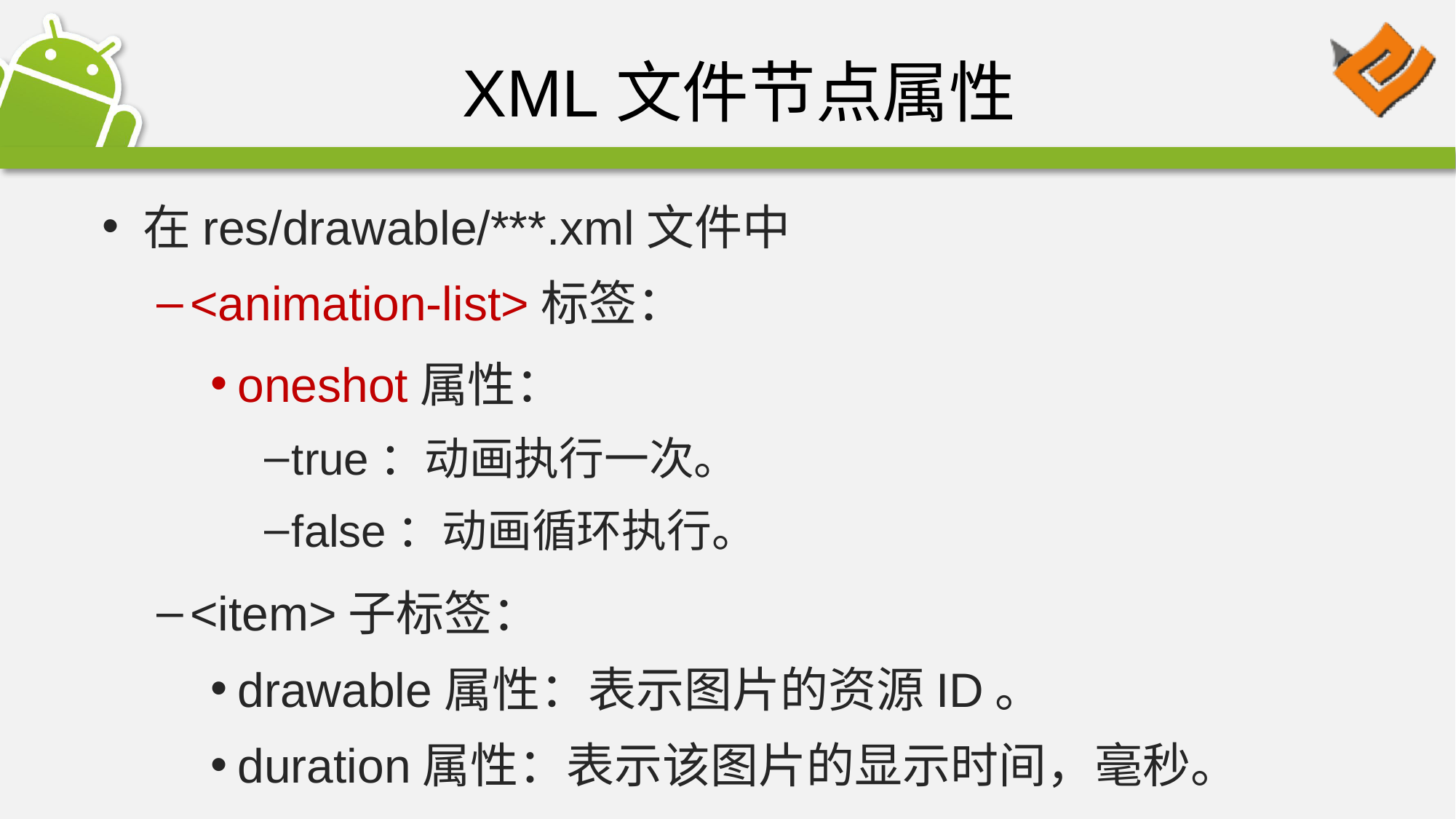

# XML文件节点属性
在res/drawable/***.xml文件中
<animation-list>标签：
oneshot属性：
true：动画执行一次。
false：动画循环执行。
<item>子标签：
drawable属性：表示图片的资源ID。
duration属性：表示该图片的显示时间，毫秒。